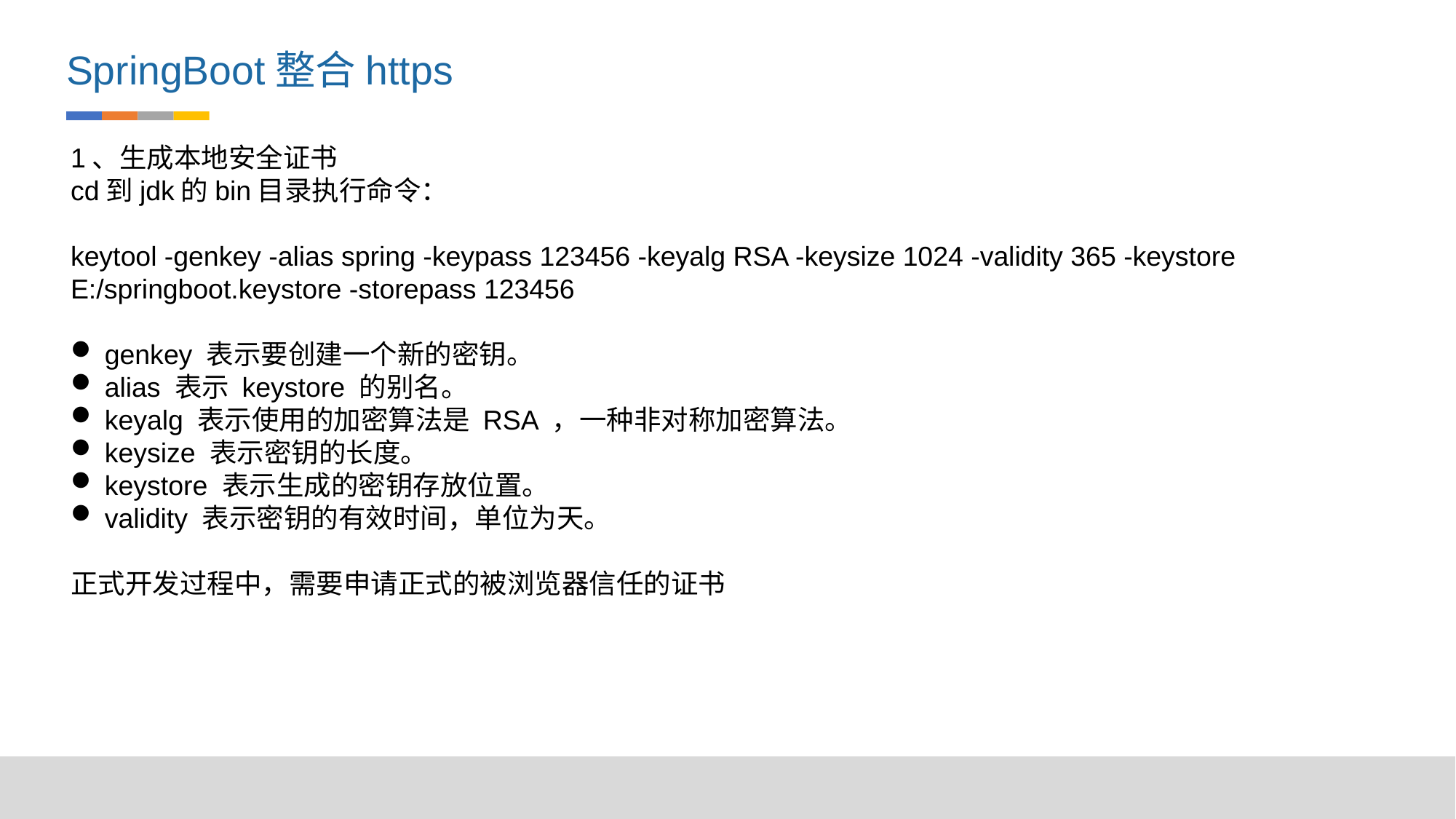

SpringBoot整合https

1、生成本地安全证书
cd到jdk的bin目录执行命令：

keytool -genkey -alias spring -keypass 123456 -keyalg RSA -keysize 1024 -validity 365 -keystore E:/springboot.keystore -storepass 123456

genkey 表示要创建一个新的密钥。
alias 表示 keystore 的别名。
keyalg 表示使用的加密算法是 RSA ，一种非对称加密算法。
keysize 表示密钥的长度。
keystore 表示生成的密钥存放位置。
validity 表示密钥的有效时间，单位为天。

正式开发过程中，需要申请正式的被浏览器信任的证书